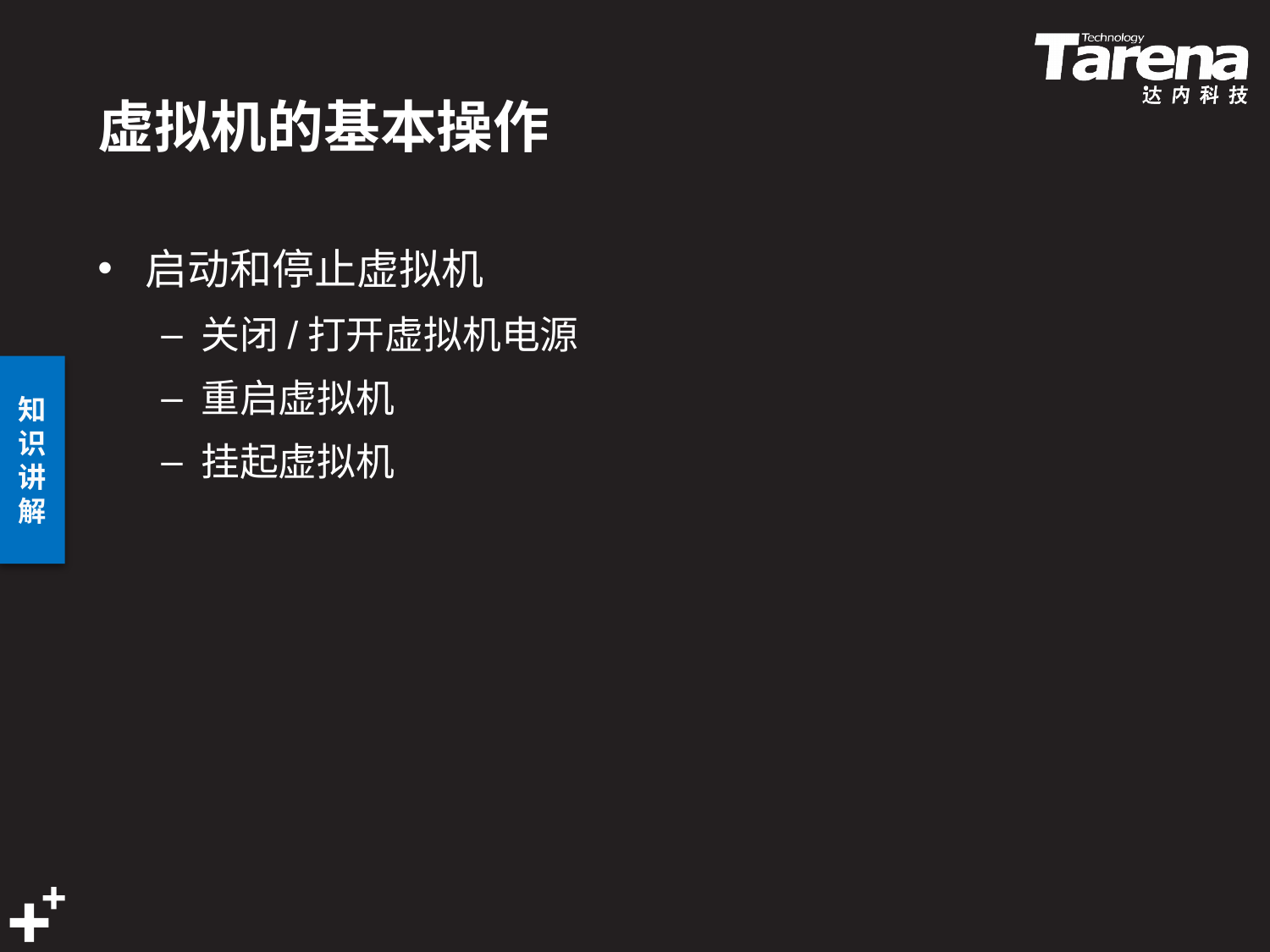

# 虚拟机的基本操作
启动和停止虚拟机
关闭/打开虚拟机电源
重启虚拟机
挂起虚拟机